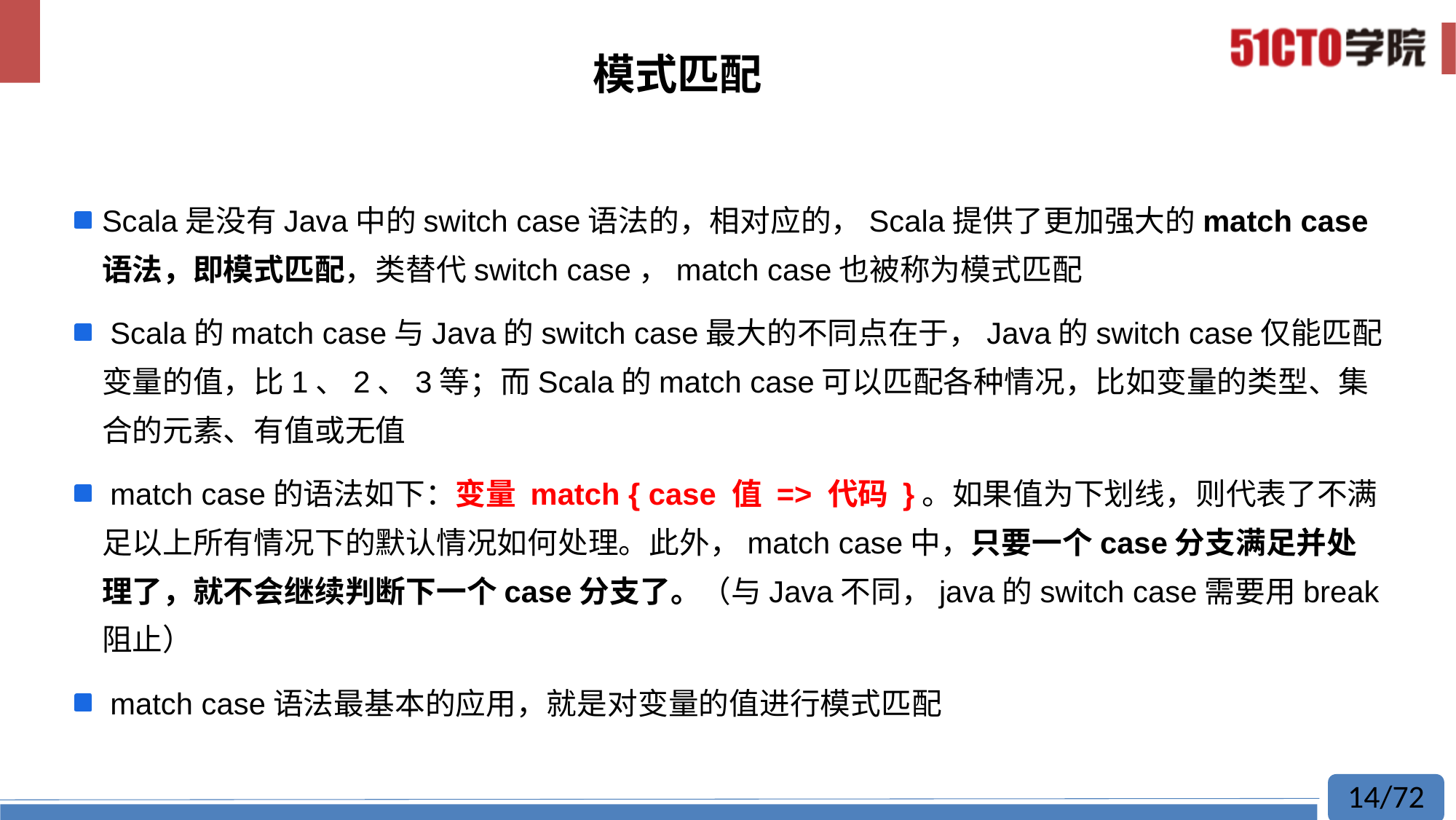

# 模式匹配
Scala是没有Java中的switch case语法的，相对应的，Scala提供了更加强大的match case语法，即模式匹配，类替代switch case，match case也被称为模式匹配
 Scala的match case与Java的switch case最大的不同点在于，Java的switch case仅能匹配变量的值，比1、2、3等；而Scala的match case可以匹配各种情况，比如变量的类型、集合的元素、有值或无值
 match case的语法如下：变量 match { case 值 => 代码 }。如果值为下划线，则代表了不满足以上所有情况下的默认情况如何处理。此外，match case中，只要一个case分支满足并处理了，就不会继续判断下一个case分支了。（与Java不同，java的switch case需要用break阻止）
 match case语法最基本的应用，就是对变量的值进行模式匹配